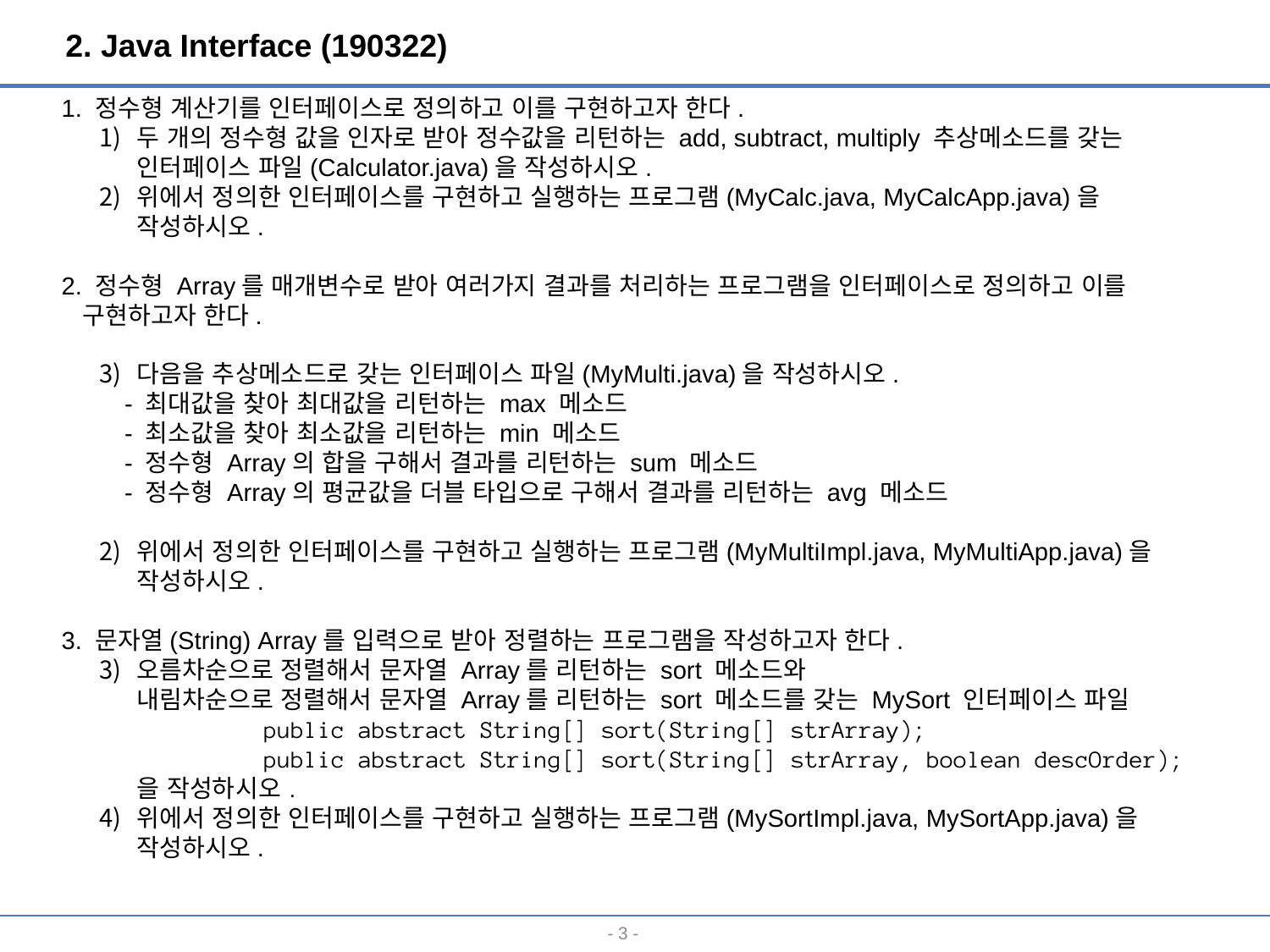

2. Java Interface (190322)
1. 정수형 계산기를 인터페이스로 정의하고 이를 구현하고자 한다.
두 개의 정수형 값을 인자로 받아 정수값을 리턴하는 add, subtract, multiply 추상메소드를 갖는 인터페이스 파일(Calculator.java)을 작성하시오.
위에서 정의한 인터페이스를 구현하고 실행하는 프로그램(MyCalc.java, MyCalcApp.java)을 작성하시오.
2. 정수형 Array를 매개변수로 받아 여러가지 결과를 처리하는 프로그램을 인터페이스로 정의하고 이를
   구현하고자 한다.

다음을 추상메소드로 갖는 인터페이스 파일(MyMulti.java)을 작성하시오.
- 최대값을 찾아 최대값을 리턴하는 max 메소드
- 최소값을 찾아 최소값을 리턴하는 min 메소드
- 정수형 Array의 합을 구해서 결과를 리턴하는 sum 메소드
- 정수형 Array의 평균값을 더블 타입으로 구해서 결과를 리턴하는 avg 메소드
위에서 정의한 인터페이스를 구현하고 실행하는 프로그램(MyMultiImpl.java, MyMultiApp.java)을 작성하시오.
3. 문자열(String) Array를 입력으로 받아 정렬하는 프로그램을 작성하고자 한다.
오름차순으로 정렬해서 문자열 Array를 리턴하는 sort 메소드와
내림차순으로 정렬해서 문자열 Array를 리턴하는 sort 메소드를 갖는 MySort 인터페이스 파일
	public abstract String[] sort(String[] strArray);
	public abstract String[] sort(String[] strArray, boolean descOrder);
을 작성하시오.
위에서 정의한 인터페이스를 구현하고 실행하는 프로그램(MySortImpl.java, MySortApp.java)을 작성하시오.
- 3 -